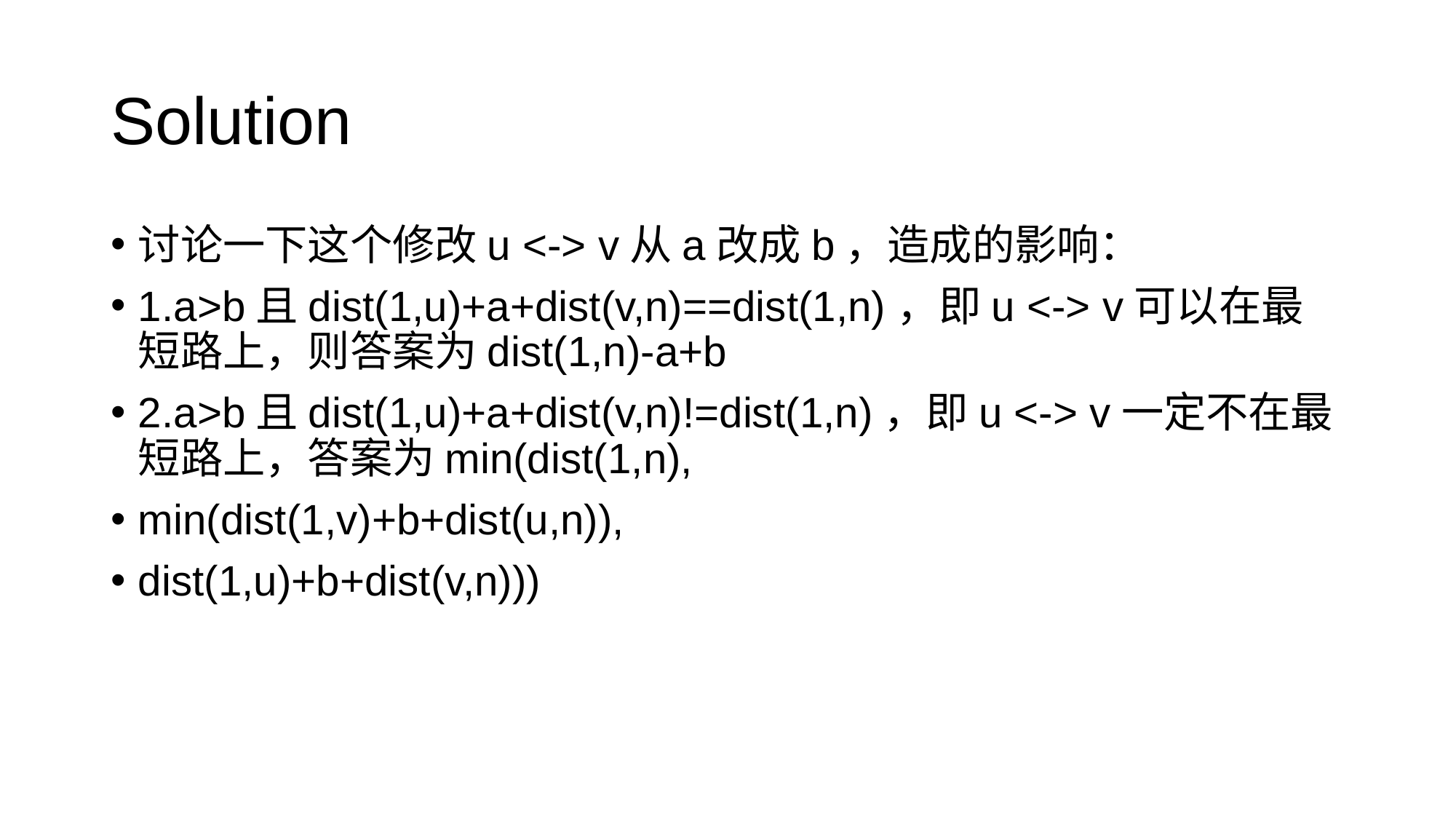

# Solution
讨论一下这个修改u <-> v从a改成b，造成的影响：
1.a>b且dist(1,u)+a+dist(v,n)==dist(1,n)，即u <-> v可以在最短路上，则答案为dist(1,n)-a+b
2.a>b且dist(1,u)+a+dist(v,n)!=dist(1,n)，即u <-> v一定不在最短路上，答案为min(dist(1,n),
min(dist(1,v)+b+dist(u,n)),
dist(1,u)+b+dist(v,n)))